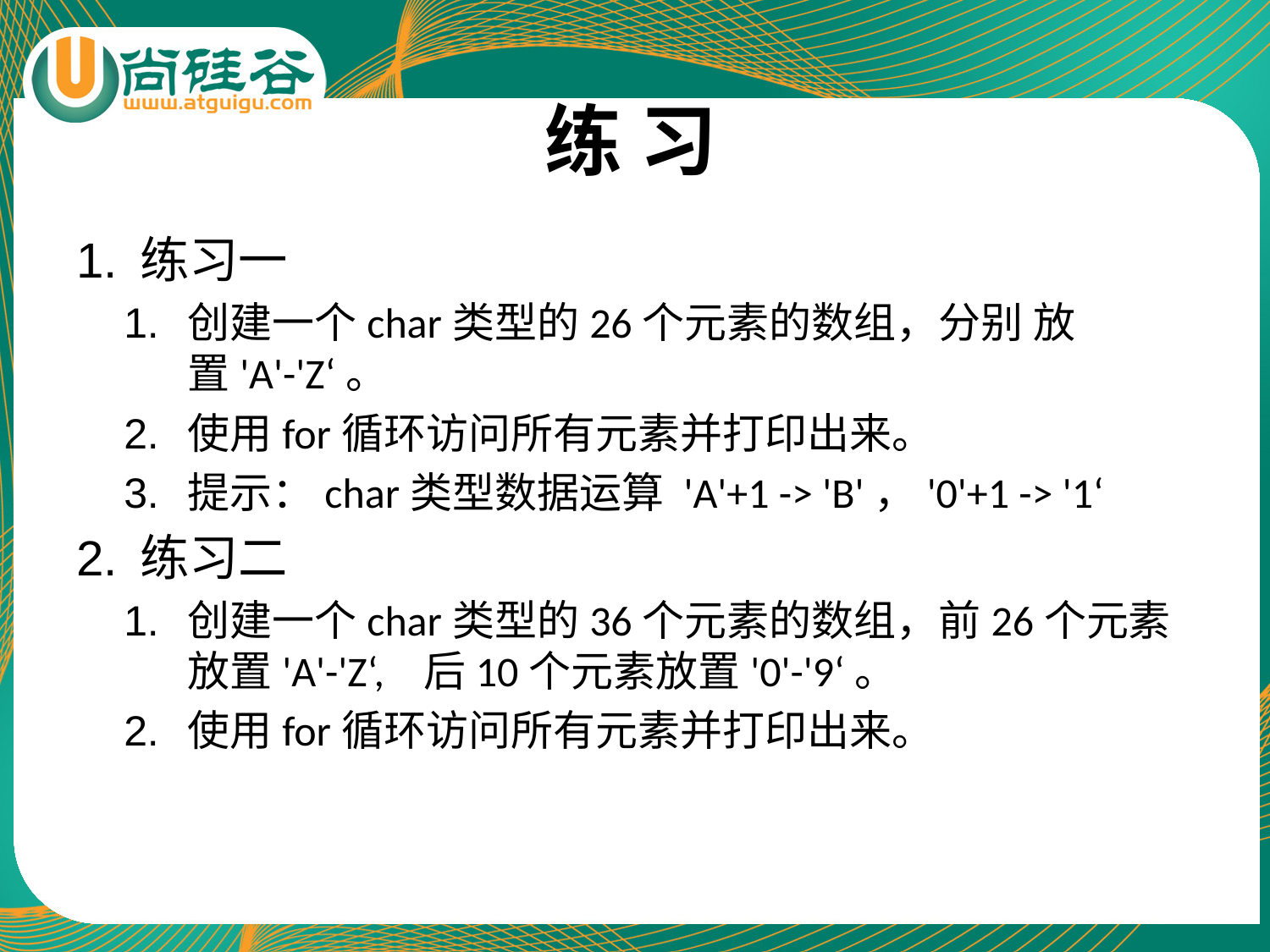

# 练 习
练习一
创建一个char类型的26个元素的数组，分别 放置'A'-'Z‘。
使用for循环访问所有元素并打印出来。
提示：char类型数据运算 'A'+1 -> 'B'，'0'+1 -> '1‘
练习二
创建一个char类型的36个元素的数组，前26个元素放置'A'-'Z‘,   后10个元素放置'0'-'9‘。
使用for循环访问所有元素并打印出来。